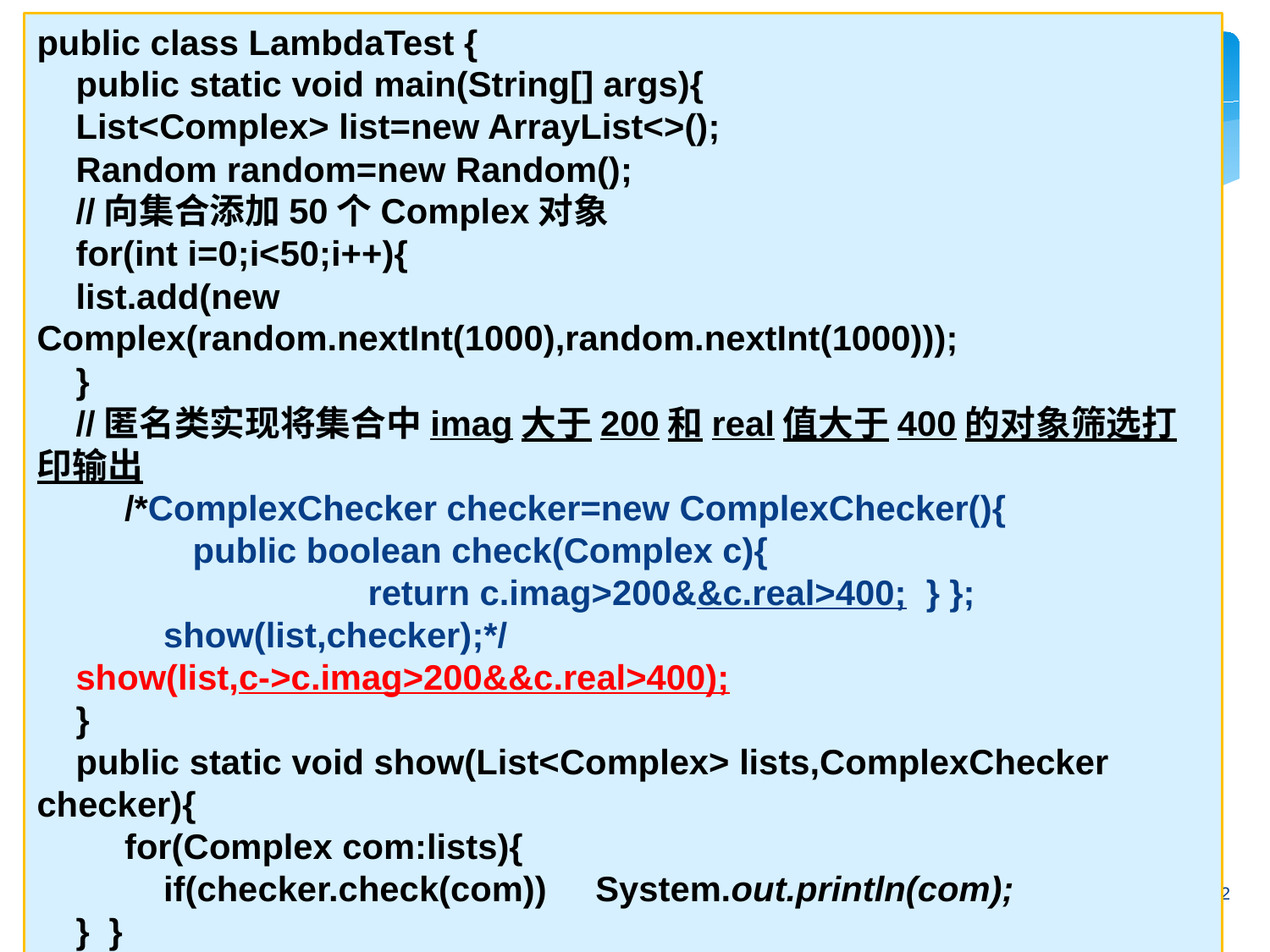

public class LambdaTest {
    public static void main(String[] args){
    List<Complex> list=new ArrayList<>();
    Random random=new Random();
    //向集合添加50个Complex对象
    for(int i=0;i<50;i++){
    list.add(new Complex(random.nextInt(1000),random.nextInt(1000)));
    }
    //匿名类实现将集合中imag大于200和real值大于400的对象筛选打印输出
         /*ComplexChecker checker=new ComplexChecker(){
                public boolean check(Complex c){
                                  return c.imag>200&&c.real>400;  } };
             show(list,checker);*/
    show(list,c->c.imag>200&&c.real>400);
    }
    public static void show(List<Complex> lists,ComplexChecker checker){
         for(Complex com:lists){
             if(checker.check(com))     System.out.println(com);
    }  }
}
12
12/2012